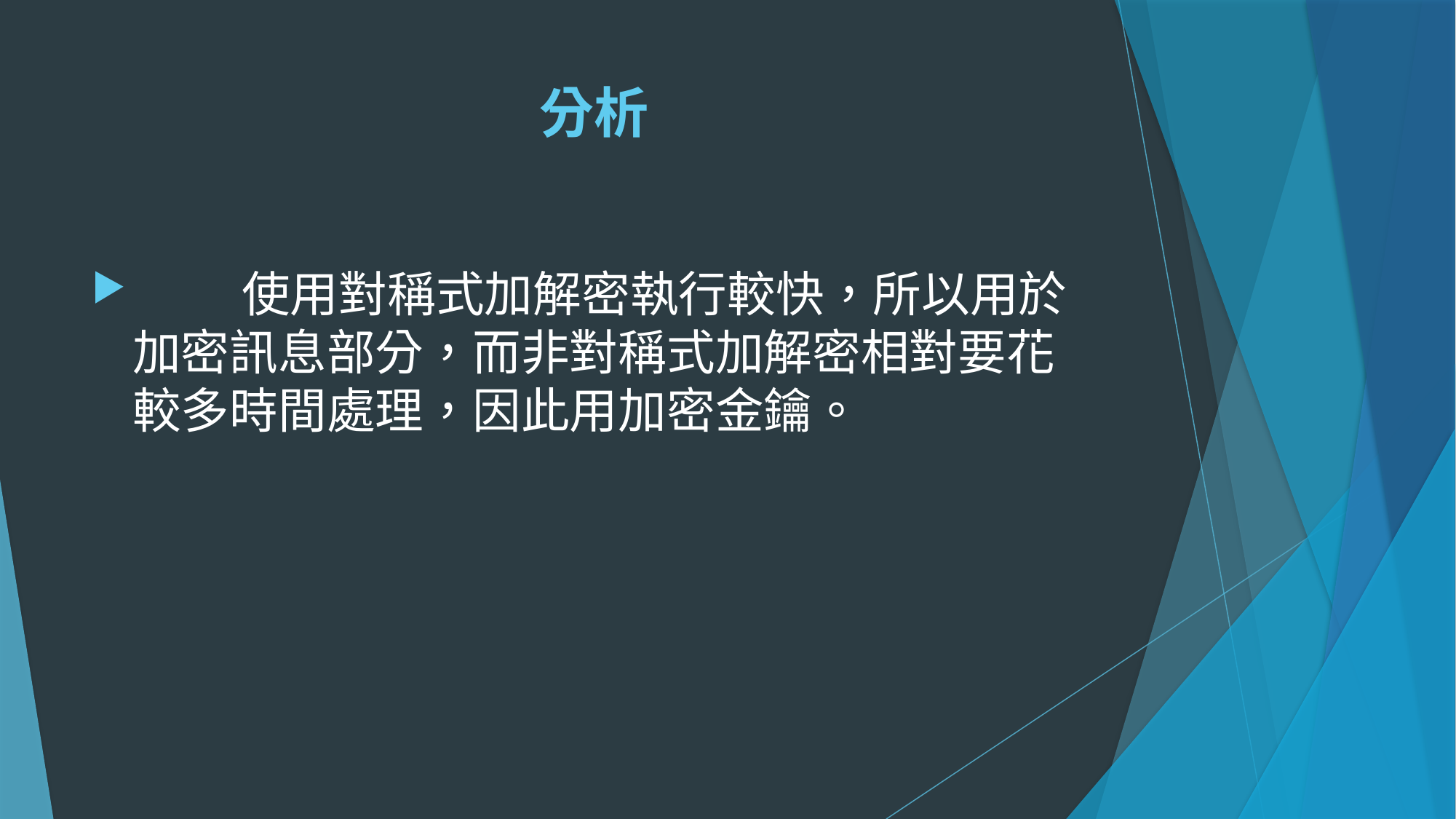

# 分析
	使用對稱式加解密執行較快，所以用於加密訊息部分，而非對稱式加解密相對要花較多時間處理，因此用加密金鑰。